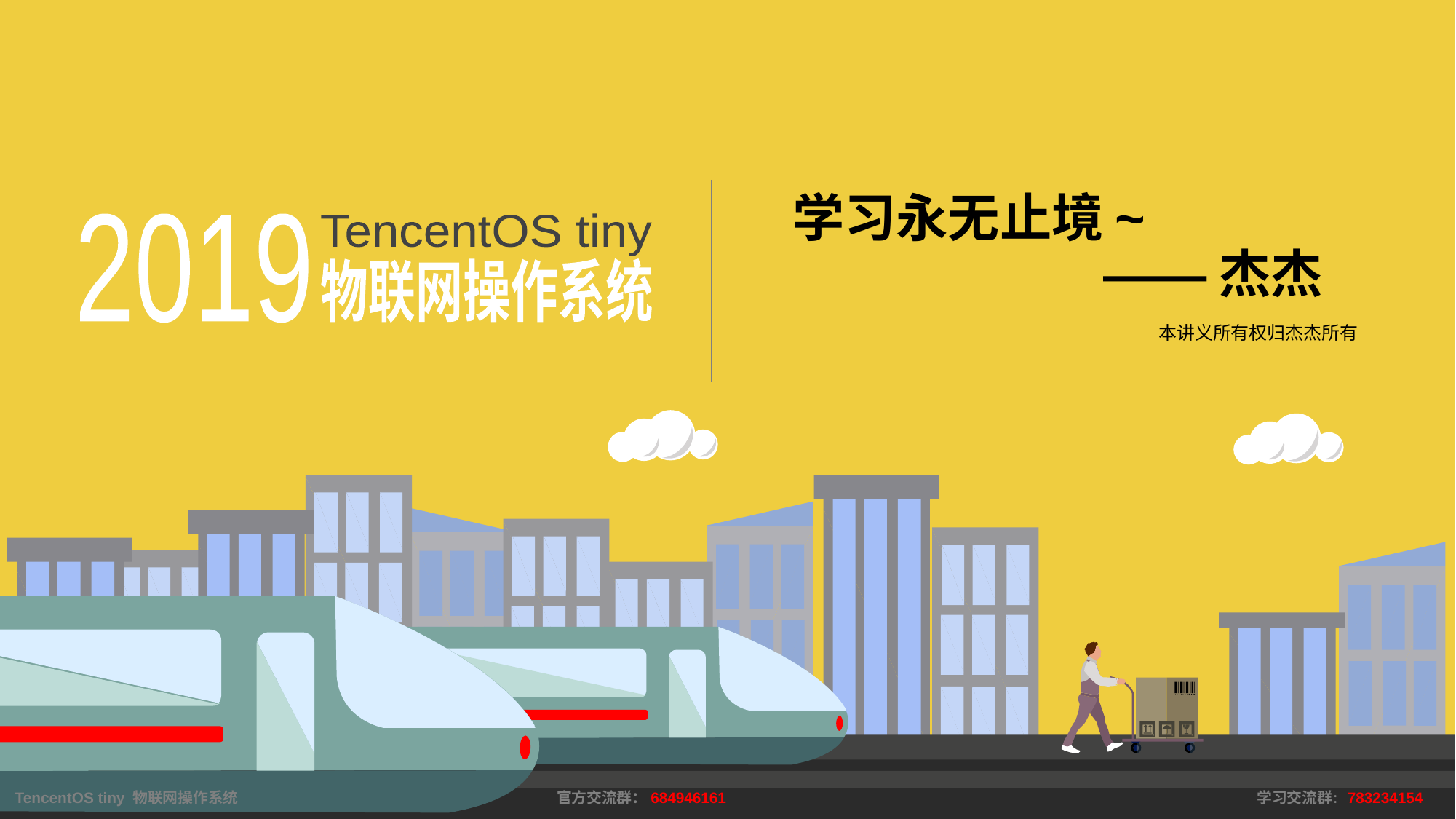

# 学习永无止境~ ——杰杰
2019
TencentOS tiny
物联网操作系统
			      本讲义所有权归杰杰所有
 TencentOS tiny 物联网操作系统			官方交流群：684946161					          学习交流群：783234154